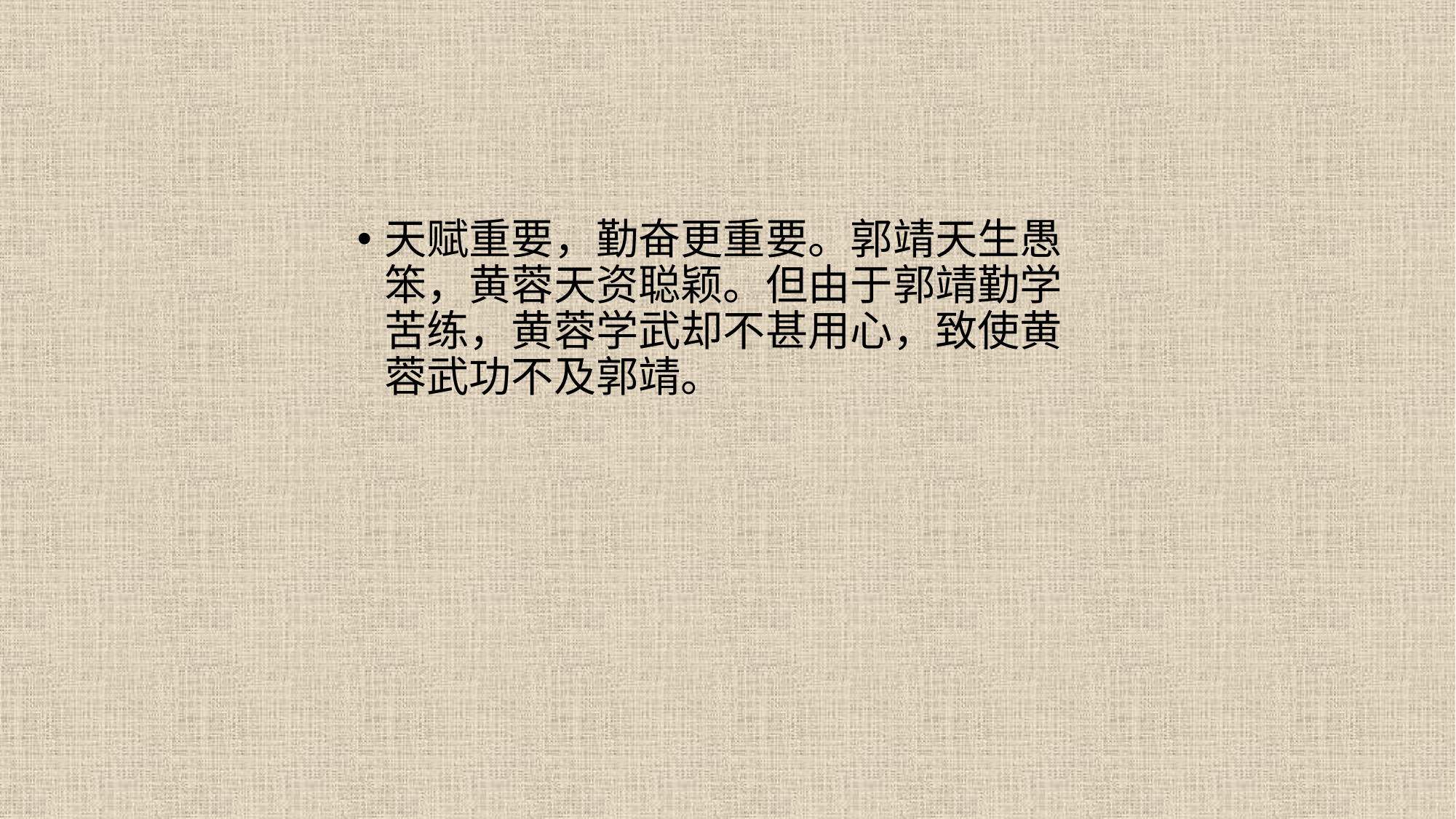

天赋重要，勤奋更重要。郭靖天生愚笨，黄蓉天资聪颖。但由于郭靖勤学苦练，黄蓉学武却不甚用心，致使黄蓉武功不及郭靖。